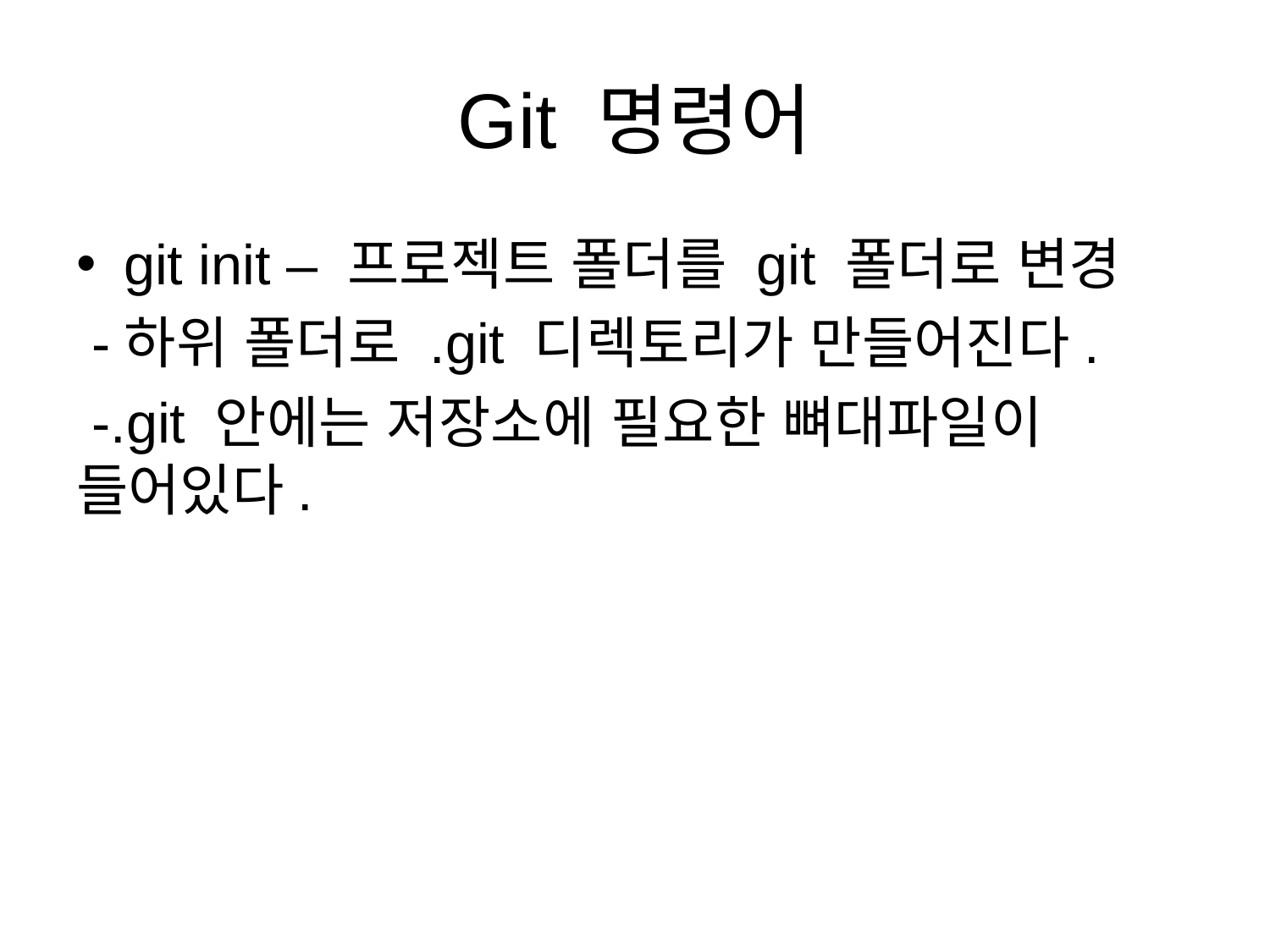

# Git 명령어
git init – 프로젝트 폴더를 git 폴더로 변경
 -하위 폴더로 .git 디렉토리가 만들어진다.
 -.git 안에는 저장소에 필요한 뼈대파일이 들어있다.